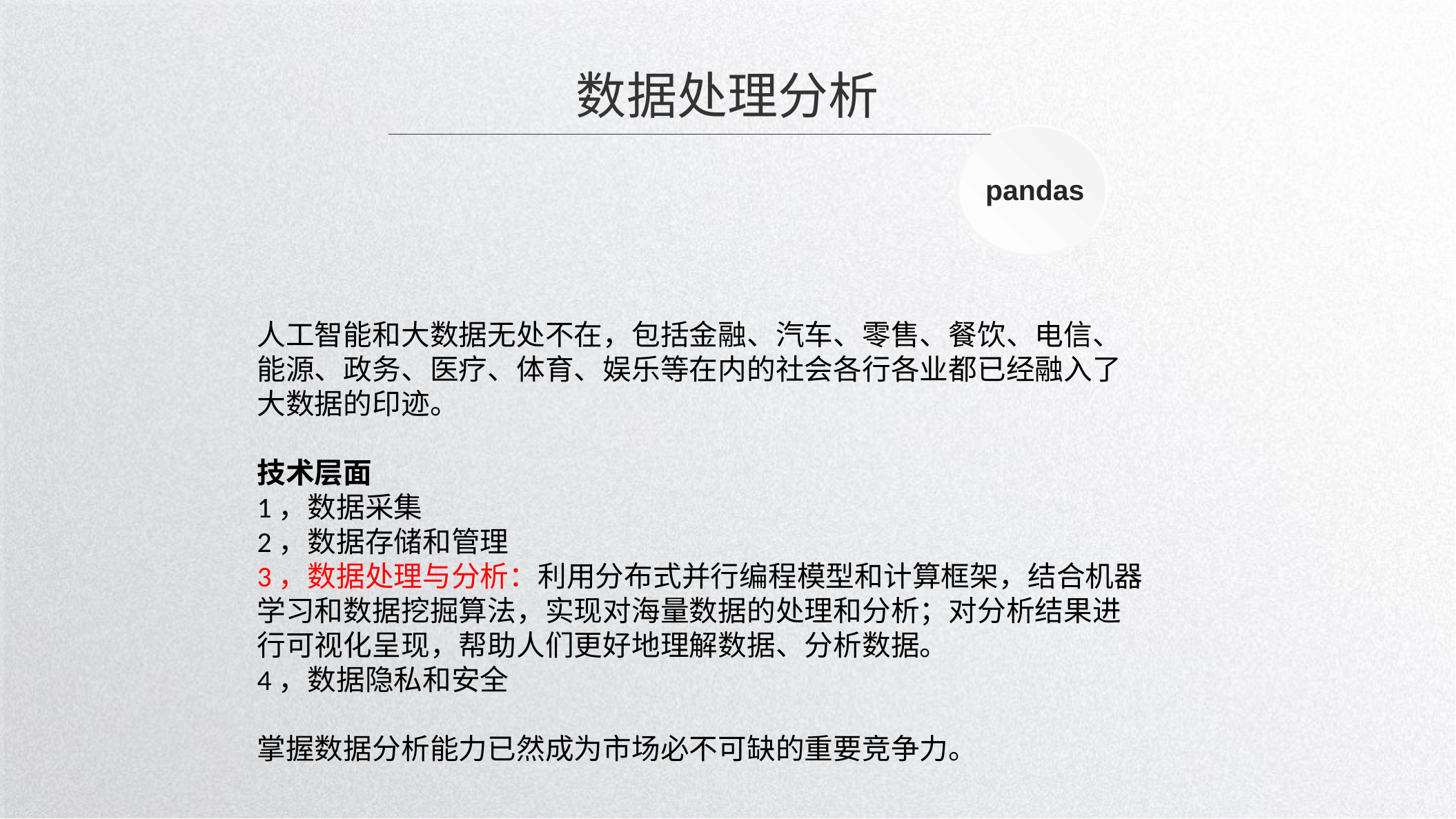

数据处理分析

pandas
人工智能和大数据无处不在，包括金融、汽车、零售、餐饮、电信、能源、政务、医疗、体育、娱乐等在内的社会各行各业都已经融入了大数据的印迹。

技术层面
1，数据采集
2，数据存储和管理
3，数据处理与分析：利用分布式并行编程模型和计算框架，结合机器学习和数据挖掘算法，实现对海量数据的处理和分析；对分析结果进行可视化呈现，帮助人们更好地理解数据、分析数据。
4，数据隐私和安全

掌握数据分析能力已然成为市场必不可缺的重要竞争力。